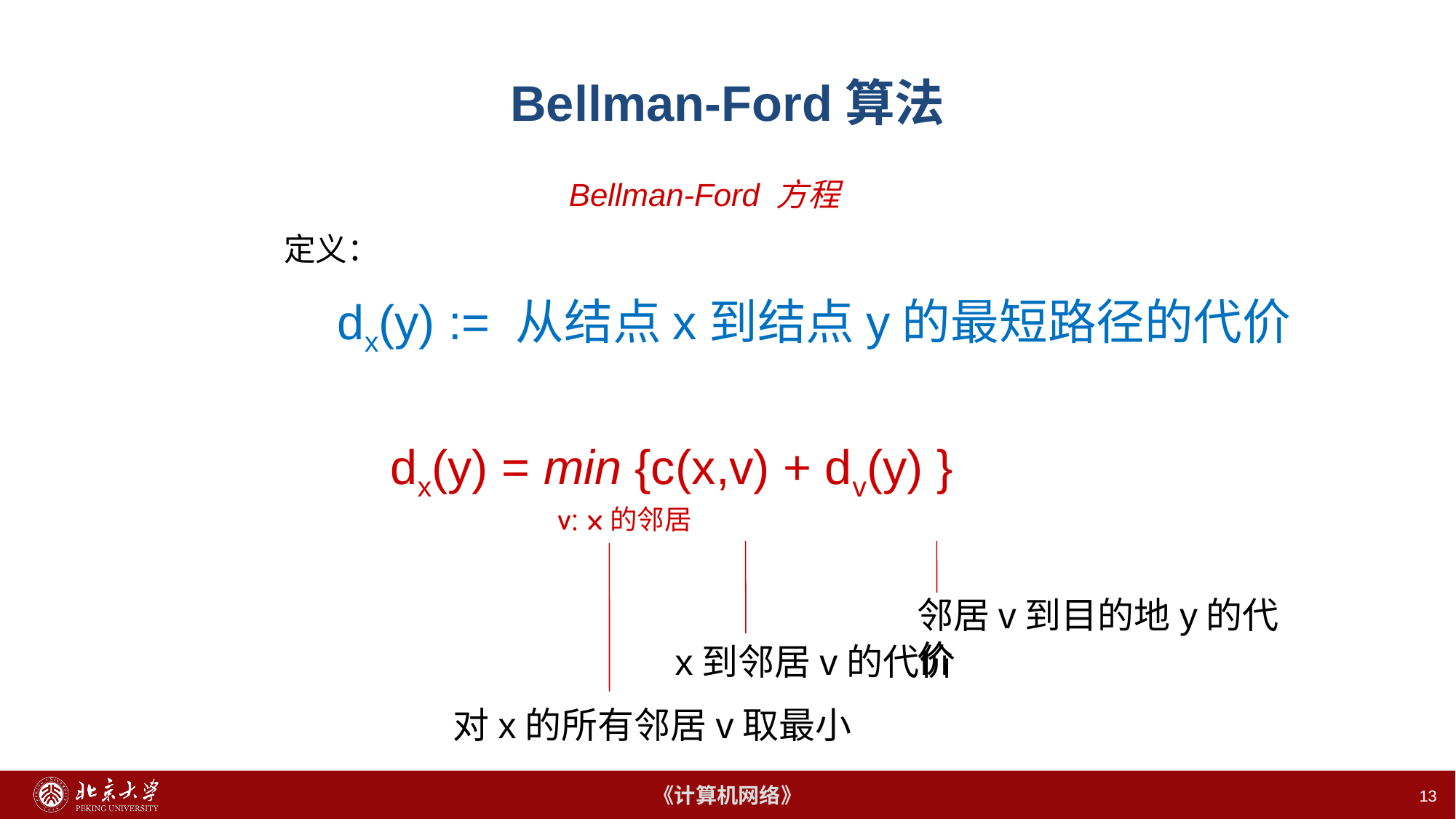

# Bellman-Ford算法
                                Bellman-Ford 方程
定义：
    dx(y) := 从结点x到结点y的最短路径的代价

            dx(y) = min {c(x,v) + dv(y) }

v: x的邻居

邻居v到目的地y的代价
x到邻居v的代价
对x的所有邻居v取最小
13